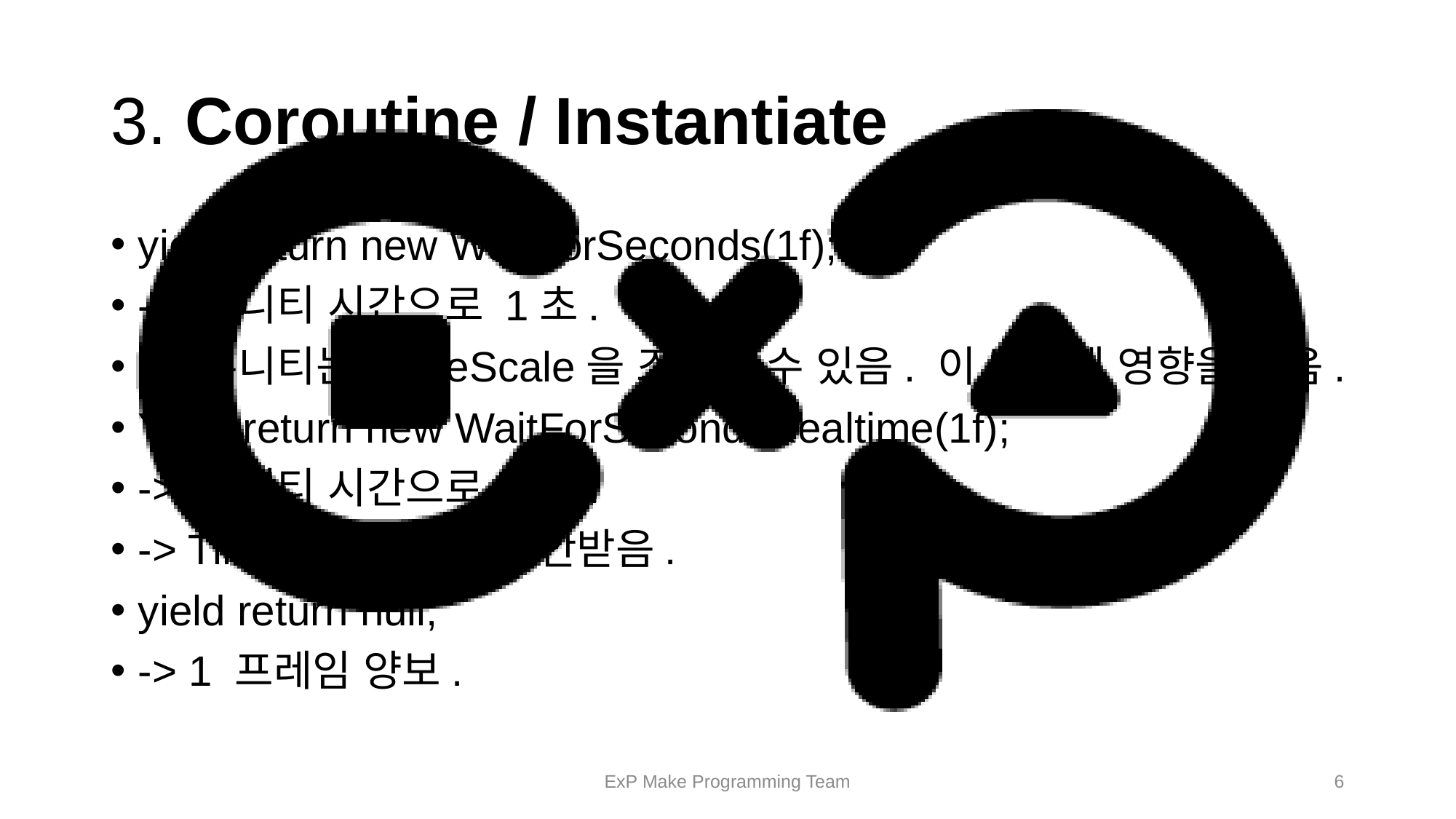

# 3. Coroutine / Instantiate
yield return new WaitForSeconds(1f);
-> 유니티 시간으로 1초.
-> 유니티는 TimeScale을 조정할 수 있음. 이 변수에 영향을 받음.
Yield return new WaitForSecondsRealtime(1f);
-> 유니티 시간으로 1초.
-> TimeScale에 영향 안받음.
yield return null;
-> 1 프레임 양보.
ExP Make Programming Team
6